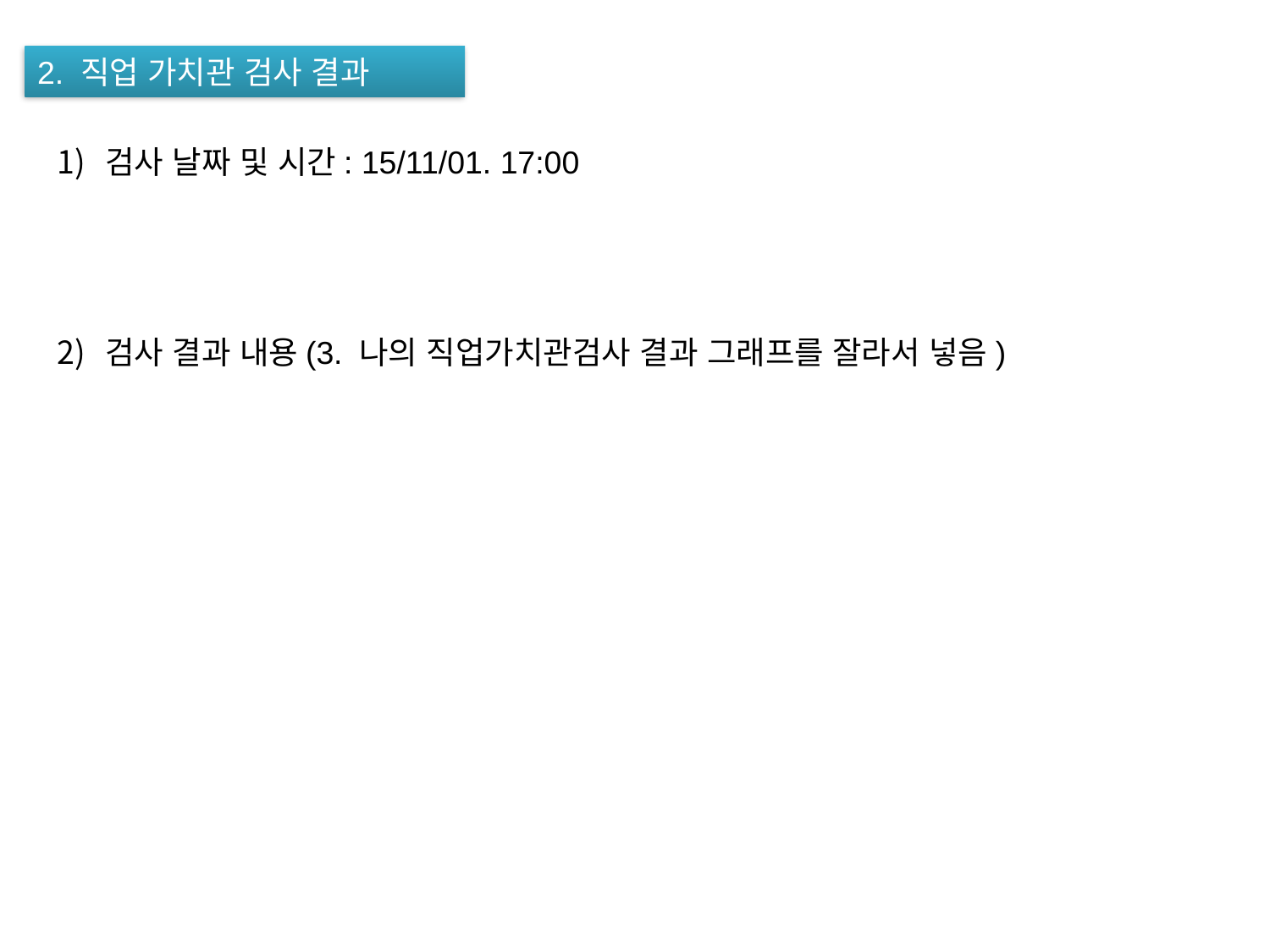

2. 직업 가치관 검사 결과
검사 날짜 및 시간: 15/11/01. 17:00

검사 결과 내용(3. 나의 직업가치관검사 결과 그래프를 잘라서 넣음)